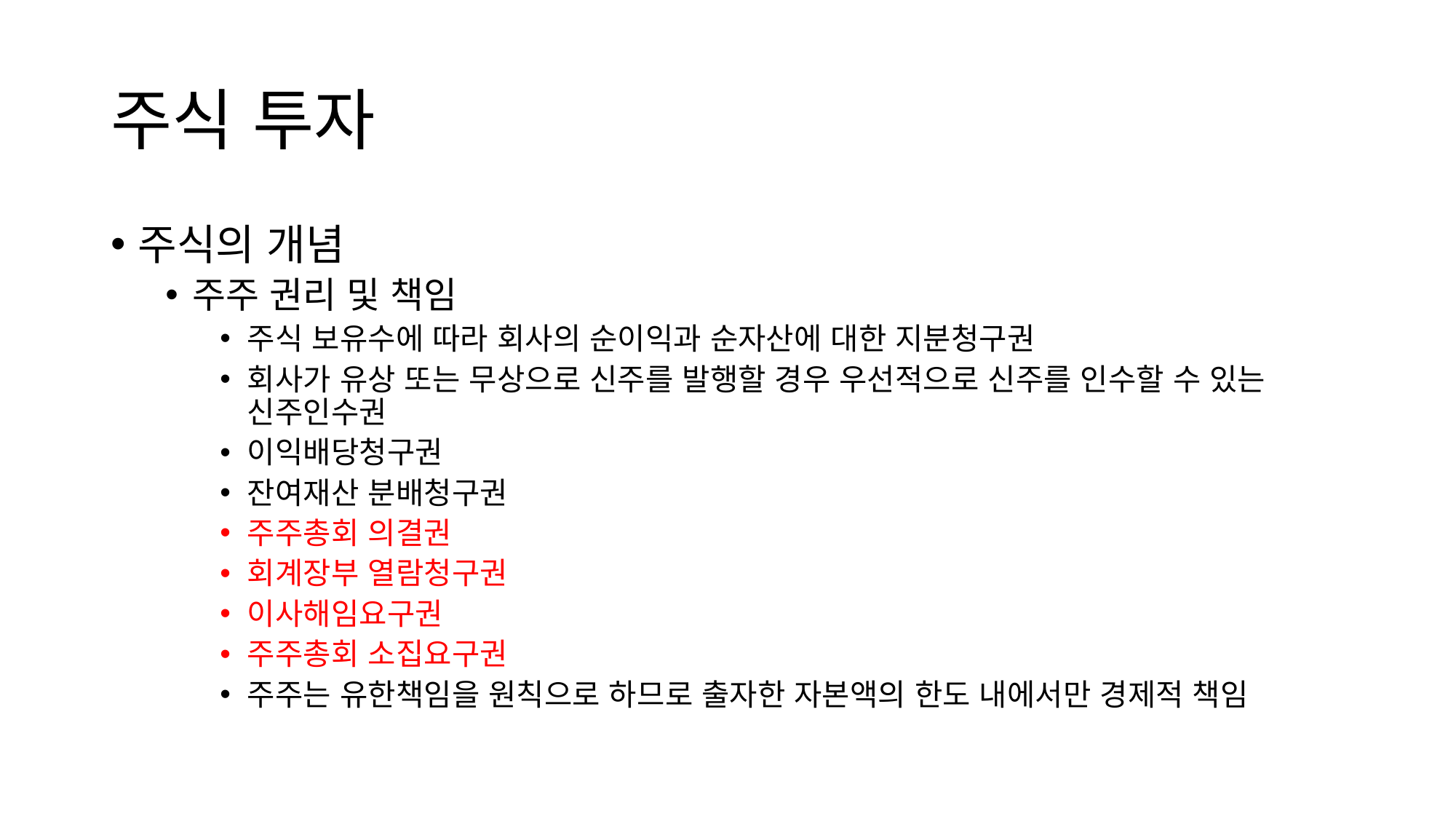

# 주식 투자
주식의 개념
주주 권리 및 책임
주식 보유수에 따라 회사의 순이익과 순자산에 대한 지분청구권
회사가 유상 또는 무상으로 신주를 발행할 경우 우선적으로 신주를 인수할 수 있는 신주인수권
이익배당청구권
잔여재산 분배청구권
주주총회 의결권
회계장부 열람청구권
이사해임요구권
주주총회 소집요구권
주주는 유한책임을 원칙으로 하므로 출자한 자본액의 한도 내에서만 경제적 책임